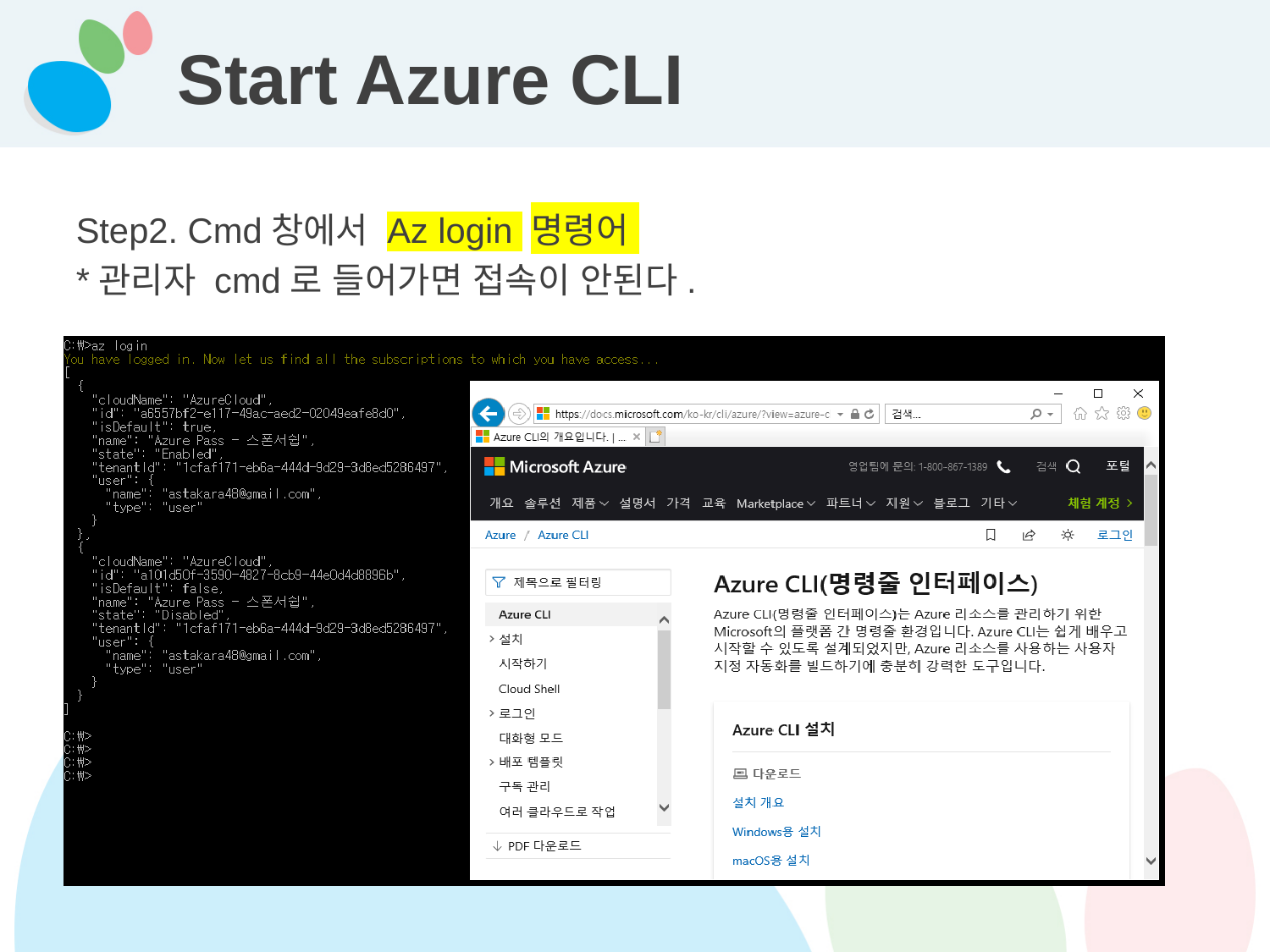

# Start Azure CLI
Step2. Cmd창에서 Az login 명령어
*관리자 cmd로 들어가면 접속이 안된다.